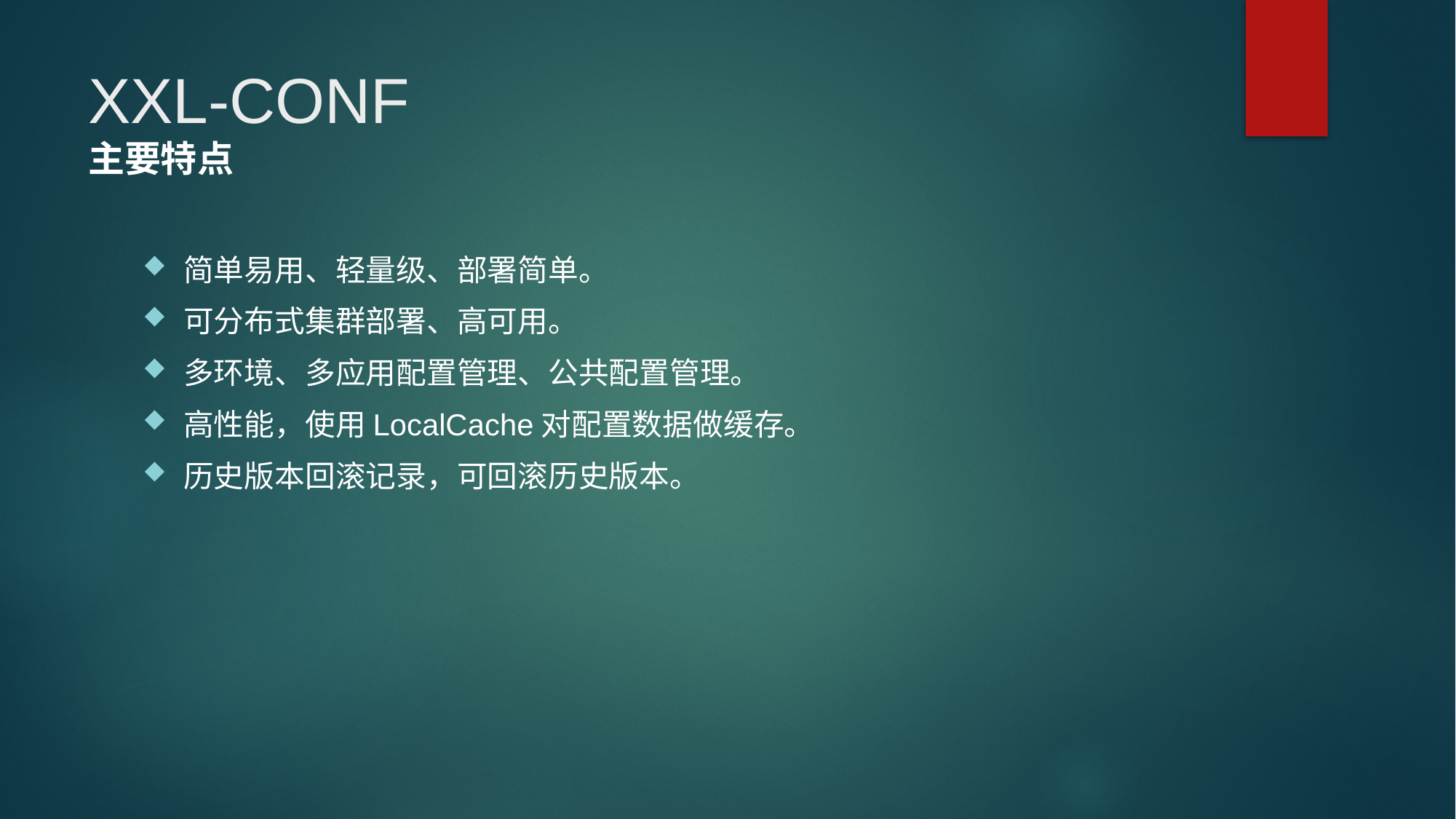

# XXL-CONF 主要特点
简单易用、轻量级、部署简单。
可分布式集群部署、高可用。
多环境、多应用配置管理、公共配置管理。
高性能，使用LocalCache对配置数据做缓存。
历史版本回滚记录，可回滚历史版本。